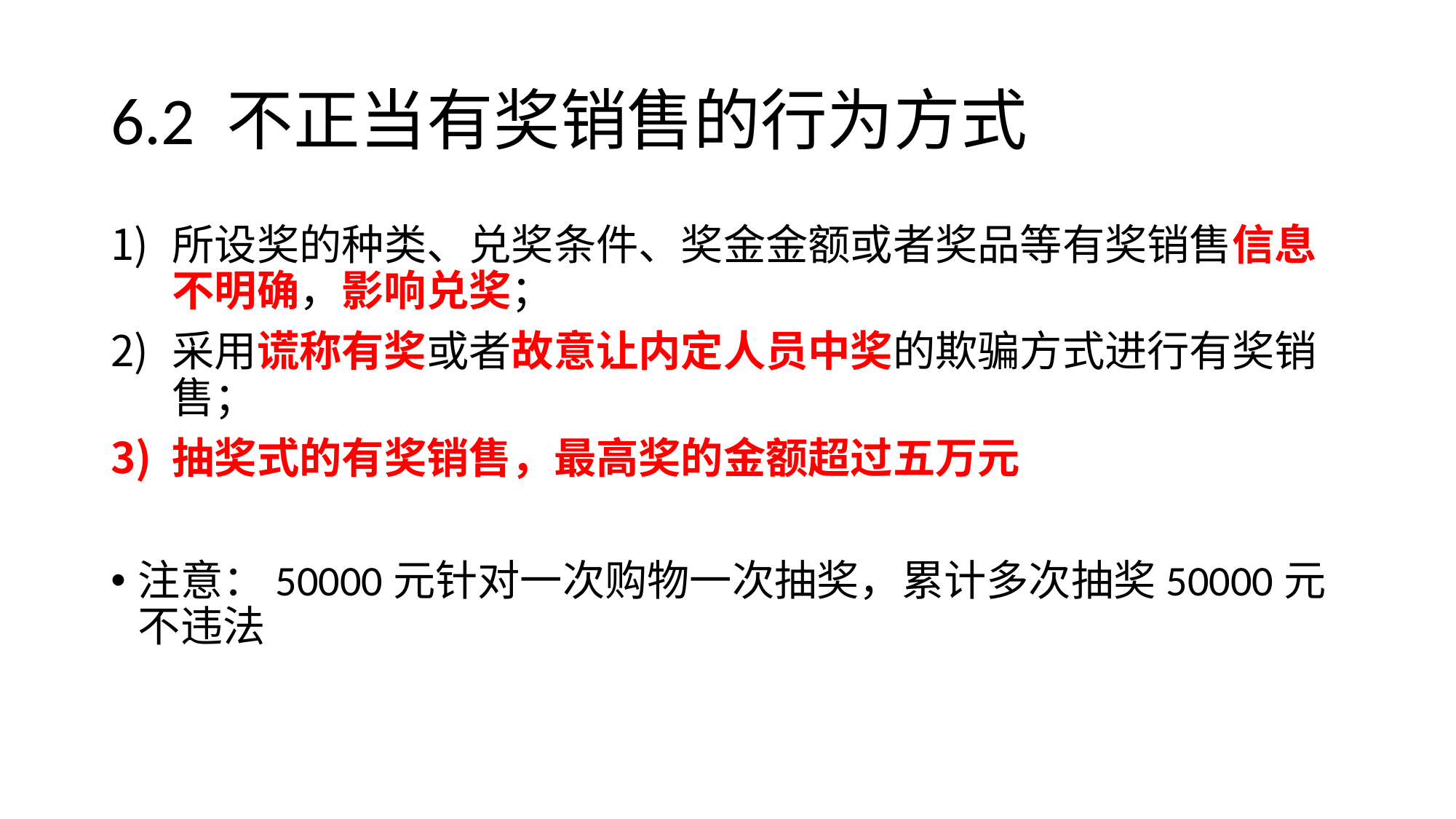

# 6.2 不正当有奖销售的行为方式
所设奖的种类、兑奖条件、奖金金额或者奖品等有奖销售信息不明确，影响兑奖；
采用谎称有奖或者故意让内定人员中奖的欺骗方式进行有奖销售；
抽奖式的有奖销售，最高奖的金额超过五万元

注意：50000元针对一次购物一次抽奖，累计多次抽奖50000元不违法